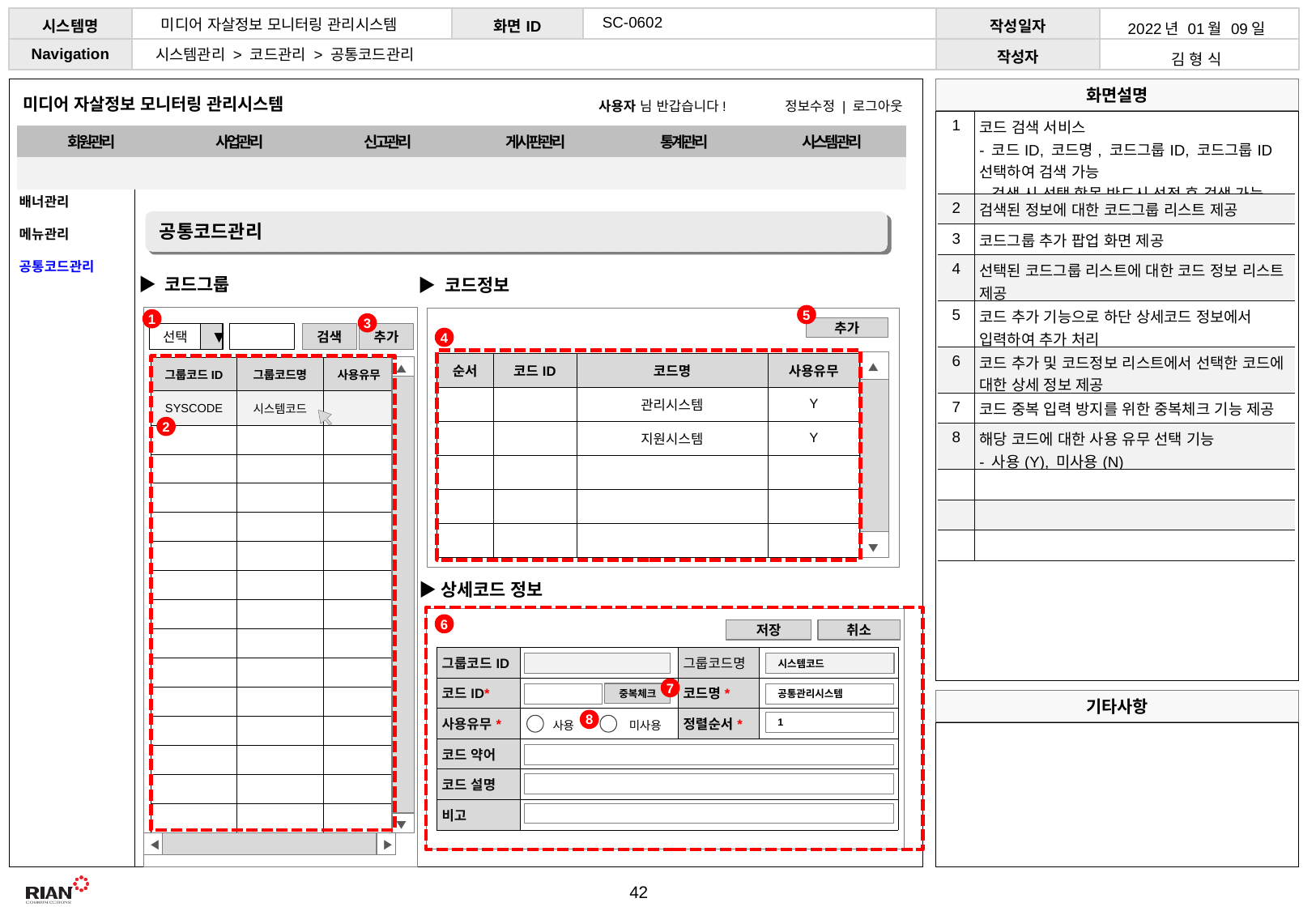

SC-0602
미디어 자살정보 모니터링 관리시스템
| 2022년 01월 09일 |
| --- |
| 김 형 식 |
시스템관리 > 코드관리 > 공통코드관리
미디어 자살정보 모니터링 관리시스템
사용자 님 반갑습니다!
정보수정 | 로그아웃
| 1 | 코드 검색 서비스 - 코드ID, 코드명, 코드그룹ID, 코드그룹ID 선택하여 검색 가능 - 검색 시 선택 항목 반드시 선정 후 검색 가능 |
| --- | --- |
| 2 | 검색된 정보에 대한 코드그룹 리스트 제공 |
| 3 | 코드그룹 추가 팝업 화면 제공 |
| 4 | 선택된 코드그룹 리스트에 대한 코드 정보 리스트 제공 |
| 5 | 코드 추가 기능으로 하단 상세코드 정보에서 입력하여 추가 처리 |
| 6 | 코드 추가 및 코드정보 리스트에서 선택한 코드에 대한 상세 정보 제공 |
| 7 | 코드 중복 입력 방지를 위한 중복체크 기능 제공 |
| 8 | 해당 코드에 대한 사용 유무 선택 기능 - 사용(Y), 미사용(N) |
|  |  |
|  |  |
|  |  |
| 회원관리 | 사업관리 | 신고관리 | 게시판관리 | 통계관리 | 시스템관리 |
| --- | --- | --- | --- | --- | --- |
|  |  |  |  |  |  |
 배너관리
 메뉴관리
 공통코드관리
공통코드관리
▶ 코드그룹
▶ 코드정보
5

1
3
추가
선택
▼

검색
추가
4

◀

▶
| 순서 | 코드ID | 코드명 | 사용유무 |
| --- | --- | --- | --- |
|  |  | 관리시스템 | Y |
|  |  | 지원시스템 | Y |
|  |  |  |  |
|  |  |  |  |
|  |  |  |  |

◀

▶
| 그룹코드ID | 그룹코드명 | 사용유무 |
| --- | --- | --- |
| SYSCODE | 시스템코드 |  |
|  |  |  |
|  |  |  |
|  |  |  |
|  |  |  |
|  |  |  |
|  |  |  |
|  |  |  |
|  |  |  |
|  |  |  |
|  |  |  |
|  |  |  |
|  |  |  |
|  |  |  |
|  |  |  |

2
▶상세코드 정보

6
저장
취소
| 그룹코드ID |  | 그룹코드명 |  |
| --- | --- | --- | --- |
| 코드ID\* |  | 코드명\* |  |
| 사용유무\* |  | 정렬순서\* |  |
| 코드 약어 |  |  |  |
| 코드 설명 |  |  |  |
| 비고 |  |  |  |

시스템코드
7
중복체크

공통관리시스템
8
1
미사용

사용
◀

▶